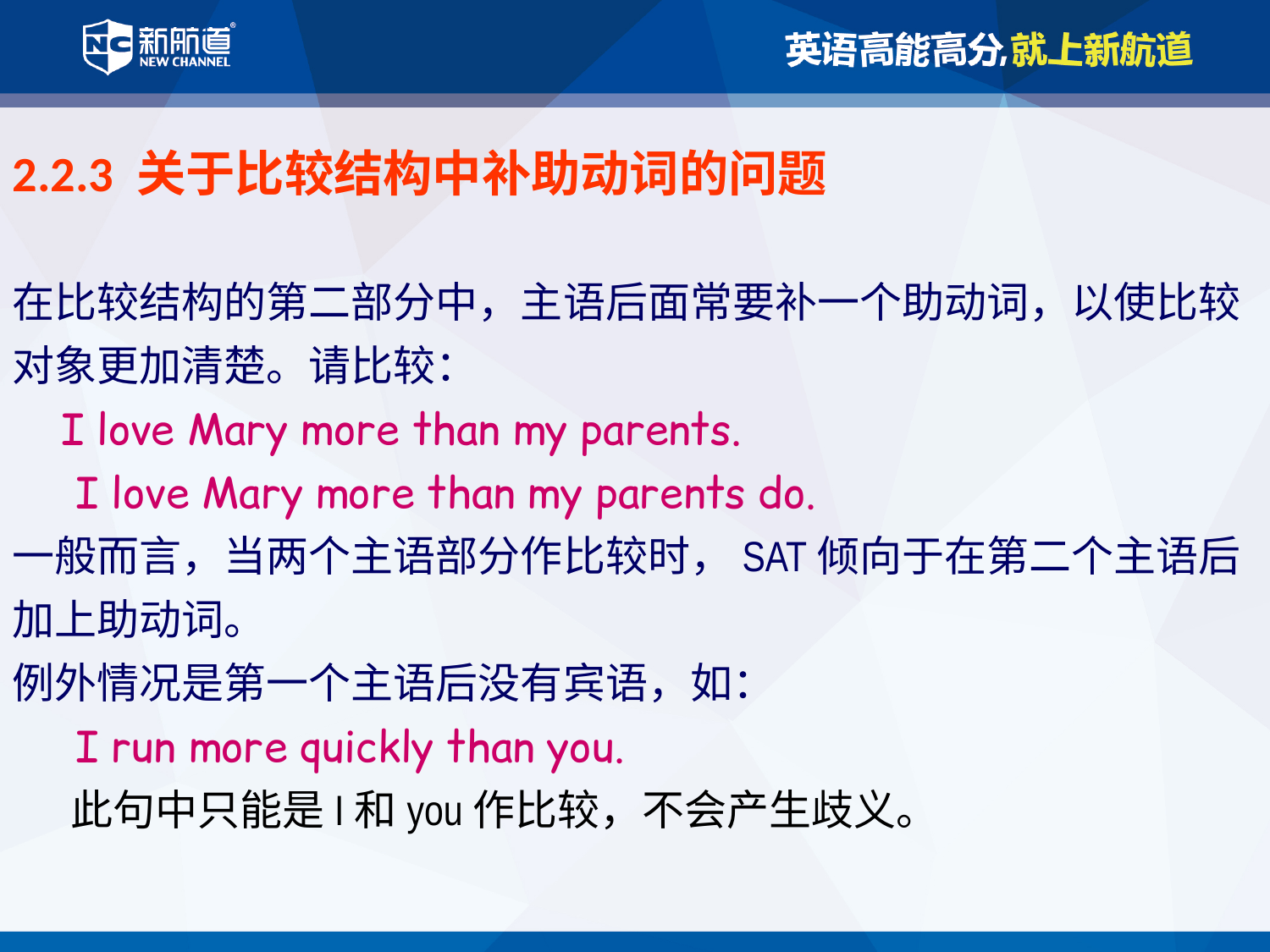

2.2.3 关于比较结构中补助动词的问题
在比较结构的第二部分中，主语后面常要补一个助动词，以使比较对象更加清楚。请比较：
     I love Mary more than my parents.
     I love Mary more than my parents do.
一般而言，当两个主语部分作比较时，SAT倾向于在第二个主语后加上助动词。
例外情况是第一个主语后没有宾语，如：
     I run more quickly than you.
     此句中只能是I和you作比较，不会产生歧义。